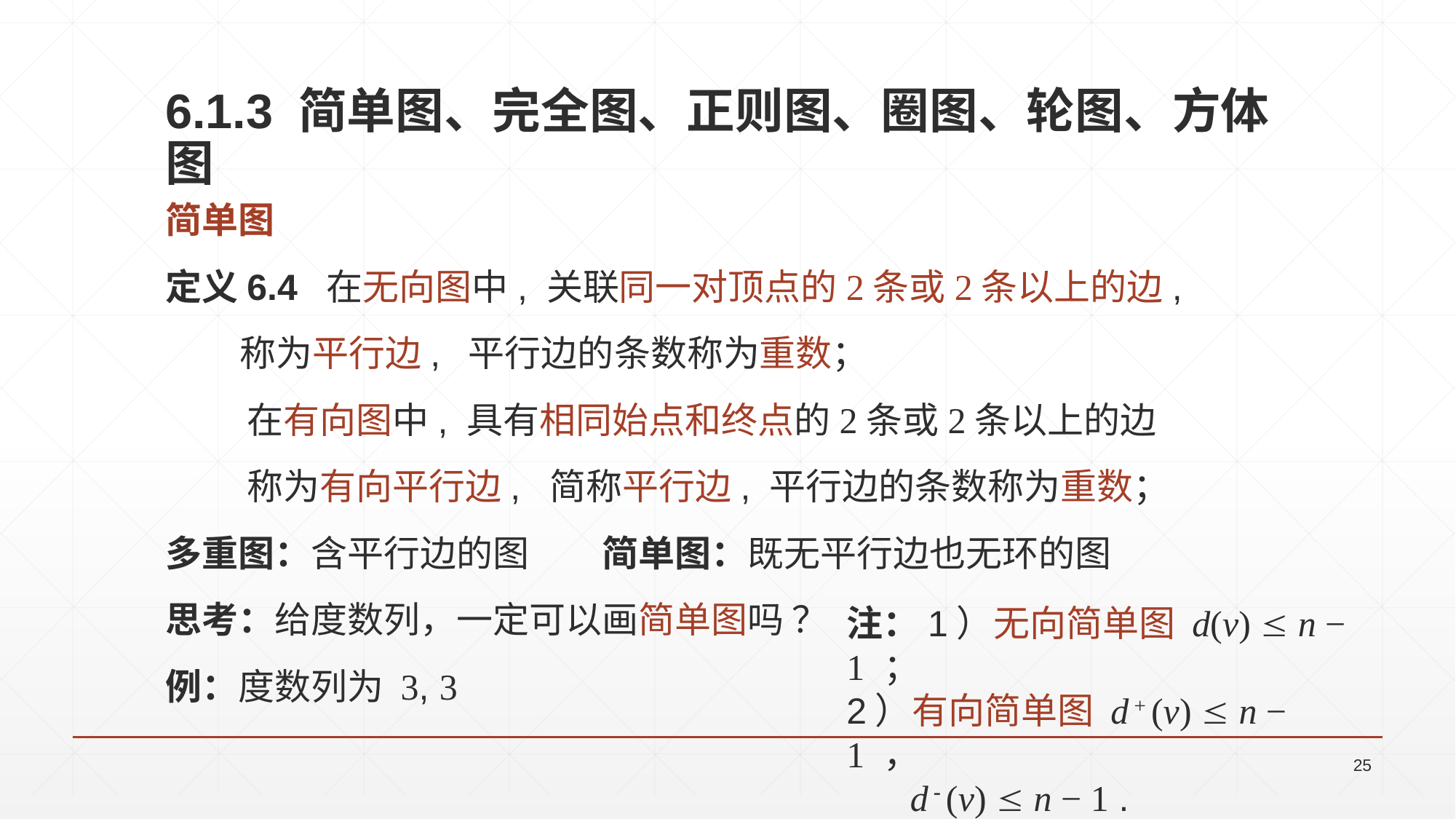

6.1.3 简单图、完全图、正则图、圈图、轮图、方体图
简单图
定义6.4  在无向图中, 关联同一对顶点的2条或2条以上的边,
        称为平行边,  平行边的条数称为重数；
 在有向图中, 具有相同始点和终点的2条或2条以上的边
 称为有向平行边,  简称平行边, 平行边的条数称为重数；
多重图：含平行边的图	简单图：既无平行边也无环的图
思考：给度数列，一定可以画简单图吗 ？
例：度数列为 3, 3
注：1）无向简单图 d(v) ≤ n − 1 ；
2）有向简单图 d + (v) ≤ n − 1 ，
       d − (v) ≤ n − 1 .
25